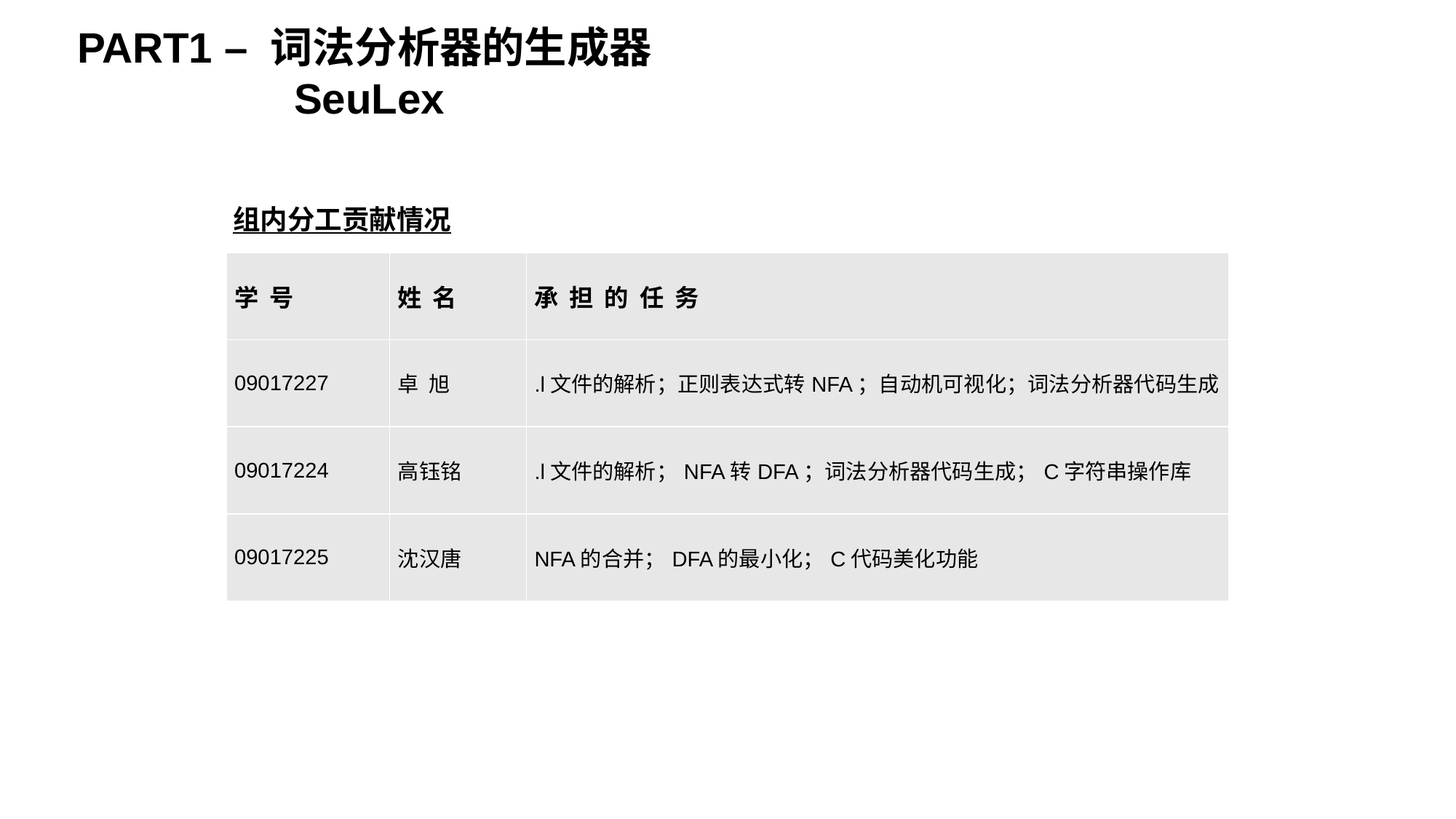

PART1 – 词法分析器的生成器SeuLex
组内分工贡献情况
| 学 号 | 姓 名 | 承 担 的 任 务 |
| --- | --- | --- |
| 09017227 | 卓 旭 | .l文件的解析；正则表达式转NFA；自动机可视化；词法分析器代码生成 |
| 09017224 | 高钰铭 | .l文件的解析；NFA转DFA；词法分析器代码生成；C字符串操作库 |
| 09017225 | 沈汉唐 | NFA的合并；DFA的最小化；C代码美化功能 |